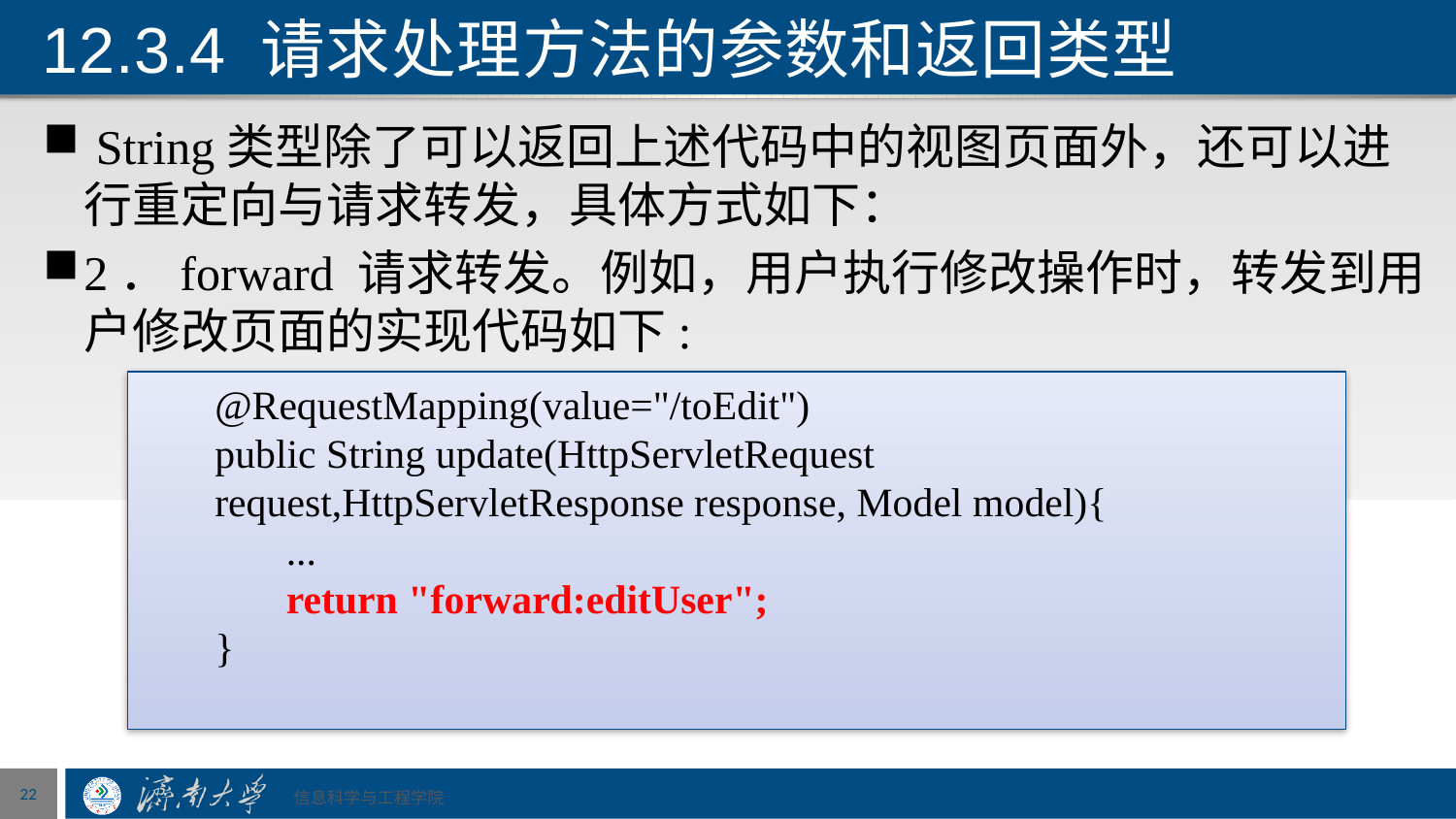

# 12.3.4 请求处理方法的参数和返回类型
 String类型除了可以返回上述代码中的视图页面外，还可以进行重定向与请求转发，具体方式如下：
2．forward 请求转发。例如，用户执行修改操作时，转发到用户修改页面的实现代码如下:
@RequestMapping(value="/toEdit")
public String update(HttpServletRequest request,HttpServletResponse response, Model model){
       ...
       return "forward:editUser";
}